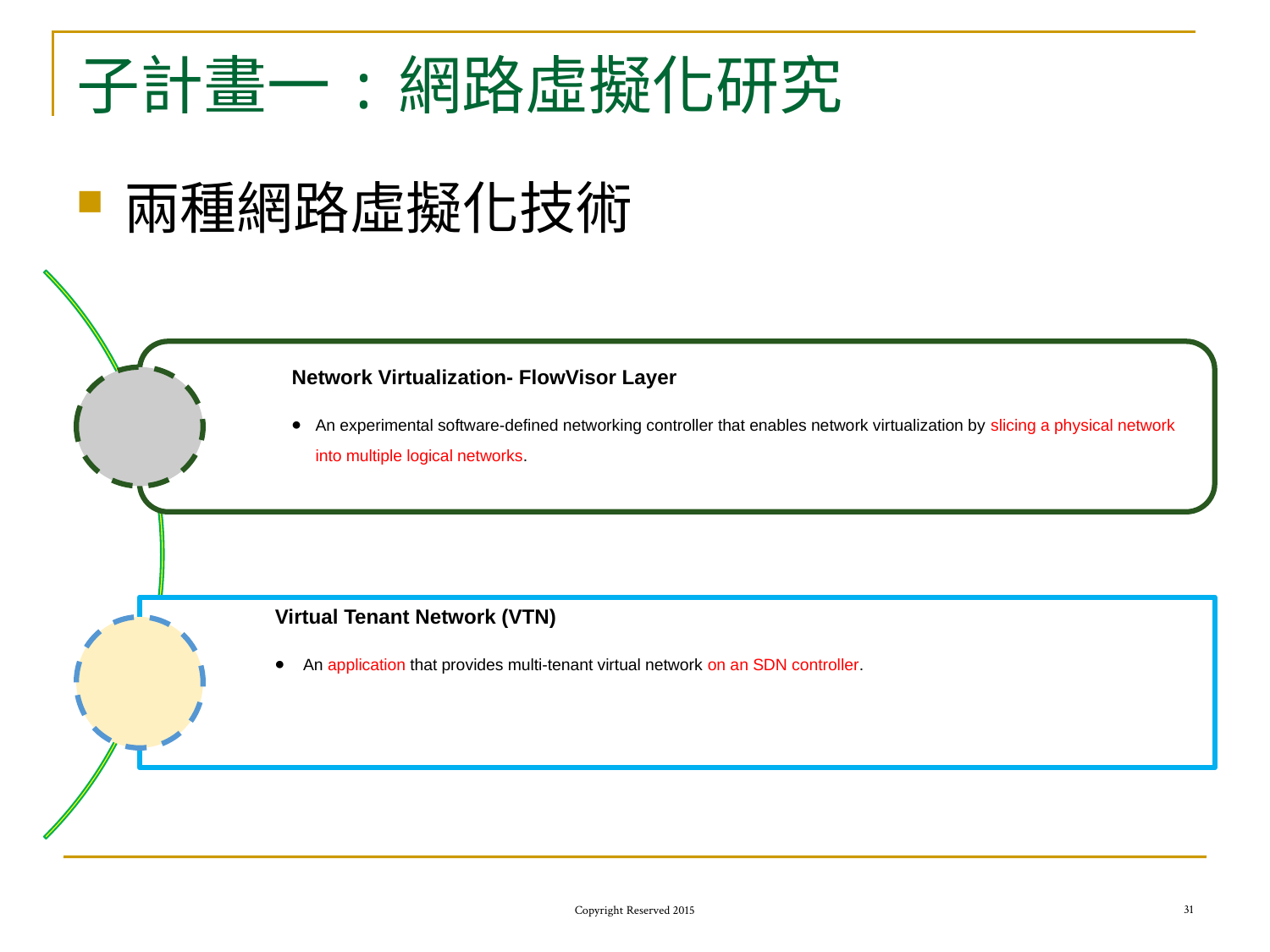

# 子計畫一:網路虛擬化研究
兩種網路虛擬化技術
Network Virtualization- FlowVisor Layer
An experimental software-defined networking controller that enables network virtualization by slicing a physical network into multiple logical networks.
Virtual Tenant Network (VTN)
 An application that provides multi-tenant virtual network on an SDN controller.
31
Copyright Reserved 2015